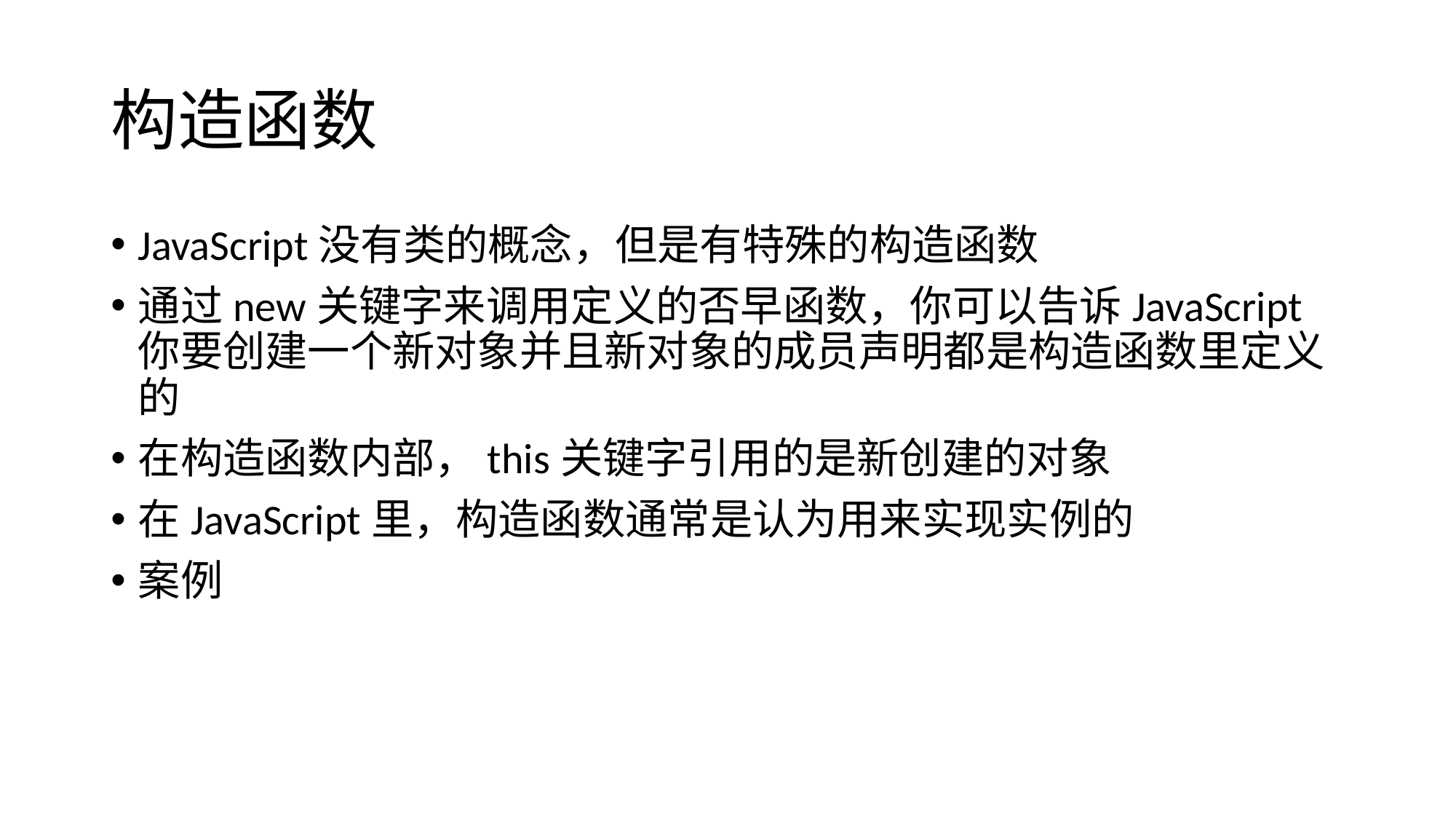

# 构造函数
JavaScript没有类的概念，但是有特殊的构造函数
通过new关键字来调用定义的否早函数，你可以告诉JavaScript你要创建一个新对象并且新对象的成员声明都是构造函数里定义的
在构造函数内部，this关键字引用的是新创建的对象
在JavaScript里，构造函数通常是认为用来实现实例的
案例